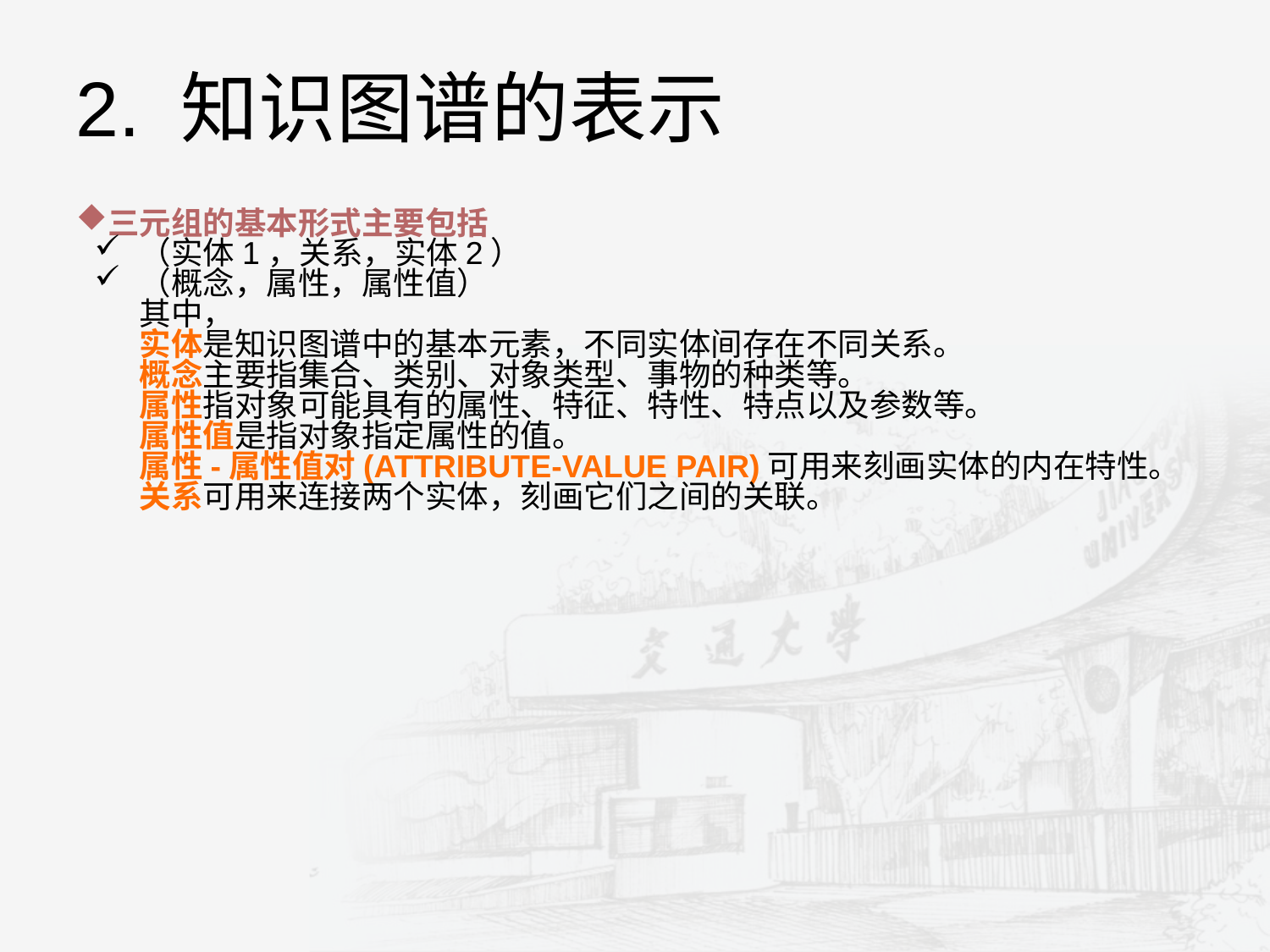

2. 知识图谱的表示
三元组的基本形式主要包括
（实体1，关系，实体2）
（概念，属性，属性值）
其中，
实体是知识图谱中的基本元素，不同实体间存在不同关系。
概念主要指集合、类别、对象类型、事物的种类等。
属性指对象可能具有的属性、特征、特性、特点以及参数等。
属性值是指对象指定属性的值。
属性-属性值对(attribute-value pair)可用来刻画实体的内在特性。
关系可用来连接两个实体，刻画它们之间的关联。
54